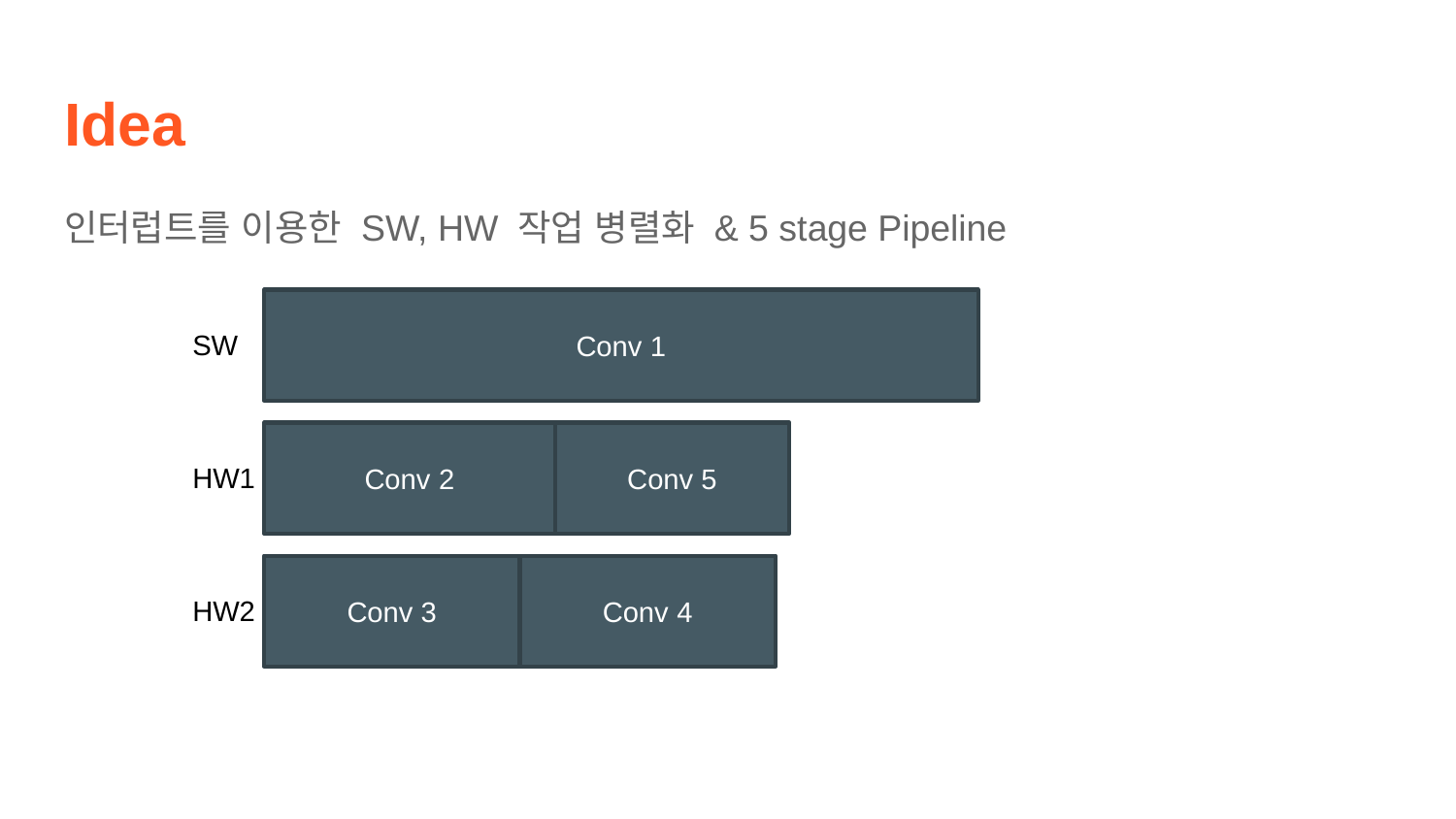

# Idea
인터럽트를 이용한 SW, HW 작업 병렬화 & 5 stage Pipeline
Conv 1
SW
Conv 2
Conv 5
HW1
Conv 3
Conv 4
HW2